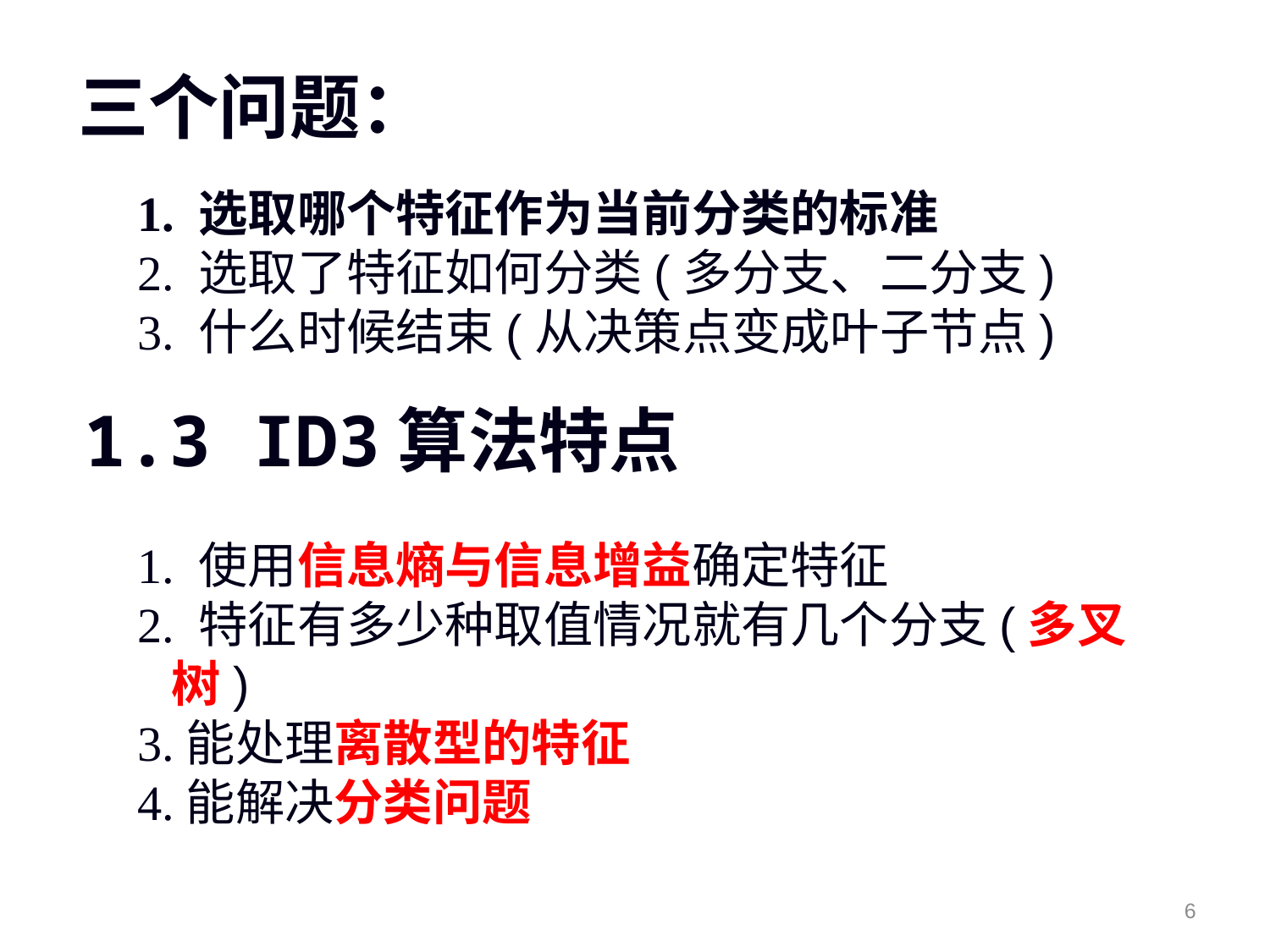

三个问题：
1. 选取哪个特征作为当前分类的标准
2. 选取了特征如何分类(多分支、二分支)
3. 什么时候结束(从决策点变成叶子节点)

# 1.3 ID3算法特点
1. 使用信息熵与信息增益确定特征
2. 特征有多少种取值情况就有几个分支(多叉
  树)
3.能处理离散型的特征
4.能解决分类问题